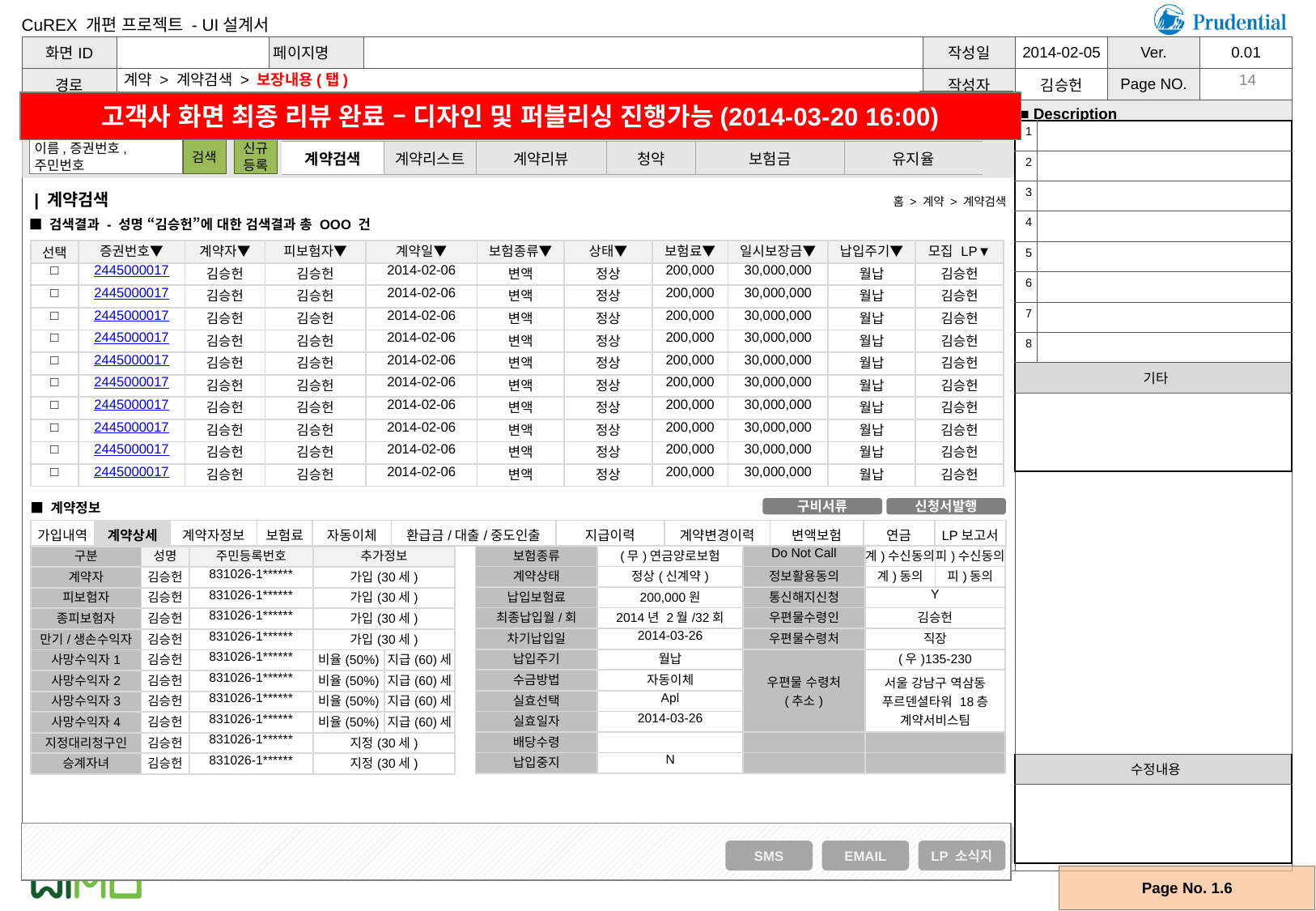

계약 > 계약검색 > 보장내용(탭)
14
고객사 화면 최종 리뷰 완료 – 디자인 및 퍼블리싱 진행가능(2014-03-20 16:00)
| 1 |  |
| --- | --- |
| 2 |  |
| 3 |  |
| 4 |  |
| 5 |  |
| 6 |  |
| 7 |  |
| 8 |  |
| 기타 |  |
|  |  |
| 계약검색 | 계약리스트 | 계약리뷰 | 청약 | 보험금 | 유지율 |
| --- | --- | --- | --- | --- | --- |
| 계약검색
홈 > 계약 > 계약검색
■ 검색결과 - 성명 “김승헌”에 대한 검색결과 총 OOO 건
| 선택 | 증권번호▼ | 계약자▼ | 피보험자▼ | 계약일▼ | 보험종류▼ | 상태▼ | 보험료▼ | 일시보장금▼ | 납입주기▼ | 모집 LP▼ |
| --- | --- | --- | --- | --- | --- | --- | --- | --- | --- | --- |
| □ | 2445000017 | 김승헌 | 김승헌 | 2014-02-06 | 변액 | 정상 | 200,000 | 30,000,000 | 월납 | 김승헌 |
| □ | 2445000017 | 김승헌 | 김승헌 | 2014-02-06 | 변액 | 정상 | 200,000 | 30,000,000 | 월납 | 김승헌 |
| □ | 2445000017 | 김승헌 | 김승헌 | 2014-02-06 | 변액 | 정상 | 200,000 | 30,000,000 | 월납 | 김승헌 |
| □ | 2445000017 | 김승헌 | 김승헌 | 2014-02-06 | 변액 | 정상 | 200,000 | 30,000,000 | 월납 | 김승헌 |
| □ | 2445000017 | 김승헌 | 김승헌 | 2014-02-06 | 변액 | 정상 | 200,000 | 30,000,000 | 월납 | 김승헌 |
| □ | 2445000017 | 김승헌 | 김승헌 | 2014-02-06 | 변액 | 정상 | 200,000 | 30,000,000 | 월납 | 김승헌 |
| □ | 2445000017 | 김승헌 | 김승헌 | 2014-02-06 | 변액 | 정상 | 200,000 | 30,000,000 | 월납 | 김승헌 |
| □ | 2445000017 | 김승헌 | 김승헌 | 2014-02-06 | 변액 | 정상 | 200,000 | 30,000,000 | 월납 | 김승헌 |
| □ | 2445000017 | 김승헌 | 김승헌 | 2014-02-06 | 변액 | 정상 | 200,000 | 30,000,000 | 월납 | 김승헌 |
| □ | 2445000017 | 김승헌 | 김승헌 | 2014-02-06 | 변액 | 정상 | 200,000 | 30,000,000 | 월납 | 김승헌 |
■ 계약정보
구비서류
신청서발행
| 가입내역 | 계약상세 | 계약자정보 | 보험료 | 자동이체 | 환급금/대출/중도인출 | 지급이력 | 계약변경이력 | 변액보험 | 연금 | LP보고서 |
| --- | --- | --- | --- | --- | --- | --- | --- | --- | --- | --- |
| 보험종류 | (무)연금양로보험 | Do Not Call | 계)수신동의 | 피)수신동의 |
| --- | --- | --- | --- | --- |
| 계약상태 | 정상(신계약) | 정보활용동의 | 계)동의 | 피)동의 |
| 납입보험료 | 200,000원 | 통신해지신청 | Y |  |
| 최종납입월/회 | 2014년 2월/32회 | 우편물수령인 | 김승헌 |  |
| 차기납입일 | 2014-03-26 | 우편물수령처 | 직장 |  |
| 납입주기 | 월납 | 우편물 수령처 (추소) | (우)135-230 |  |
| 수금방법 | 자동이체 |  | 서울 강남구 역삼동 푸르덴셜타워 18층 계약서비스팀 |  |
| 실효선택 | Apl |  |  |  |
| 실효일자 | 2014-03-26 |  |  |  |
| 배당수령 |  |  |  |  |
| 납입중지 | N |  |  |  |
| 구분 | 성명 | 주민등록번호 | 추가정보 |  |
| --- | --- | --- | --- | --- |
| 계약자 | 김승헌 | 831026-1\*\*\*\*\*\* | 가입(30세) |  |
| 피보험자 | 김승헌 | 831026-1\*\*\*\*\*\* | 가입(30세) |  |
| 종피보험자 | 김승헌 | 831026-1\*\*\*\*\*\* | 가입(30세) |  |
| 만기/생손수익자 | 김승헌 | 831026-1\*\*\*\*\*\* | 가입(30세) |  |
| 사망수익자1 | 김승헌 | 831026-1\*\*\*\*\*\* | 비율(50%) | 지급(60)세 |
| 사망수익자2 | 김승헌 | 831026-1\*\*\*\*\*\* | 비율(50%) | 지급(60)세 |
| 사망수익자3 | 김승헌 | 831026-1\*\*\*\*\*\* | 비율(50%) | 지급(60)세 |
| 사망수익자4 | 김승헌 | 831026-1\*\*\*\*\*\* | 비율(50%) | 지급(60)세 |
| 지정대리청구인 | 김승헌 | 831026-1\*\*\*\*\*\* | 지정(30세) |  |
| 승계자녀 | 김승헌 | 831026-1\*\*\*\*\*\* | 지정(30세) |  |
| 수정내용 |
| --- |
|  |

SMS
EMAIL
LP 소식지
Page No. 1.6